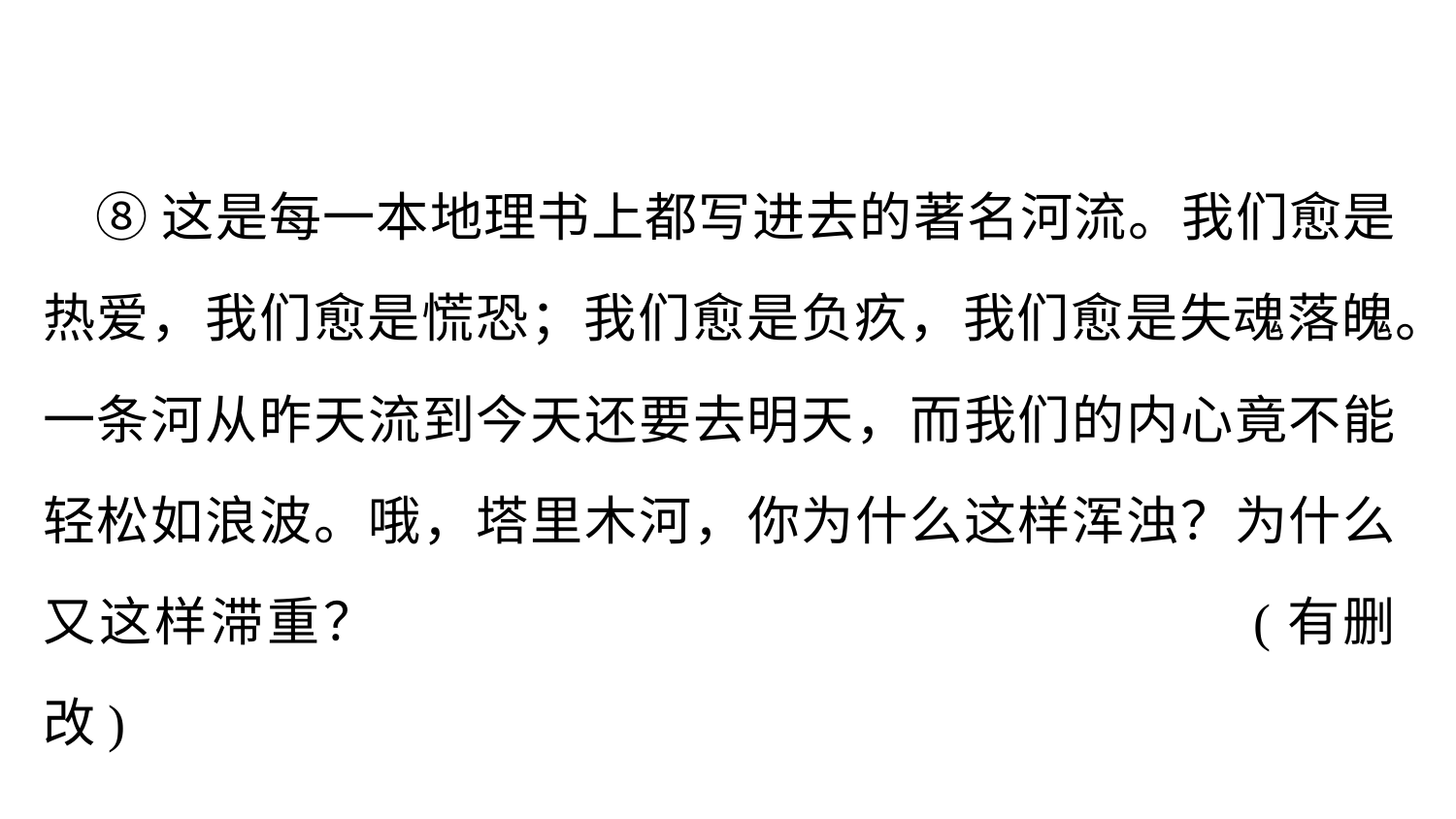

⑧这是每一本地理书上都写进去的著名河流。我们愈是热爱，我们愈是慌恐；我们愈是负疚，我们愈是失魂落魄。一条河从昨天流到今天还要去明天，而我们的内心竟不能轻松如浪波。哦，塔里木河，你为什么这样浑浊？为什么又这样滞重？ 						(有删改)